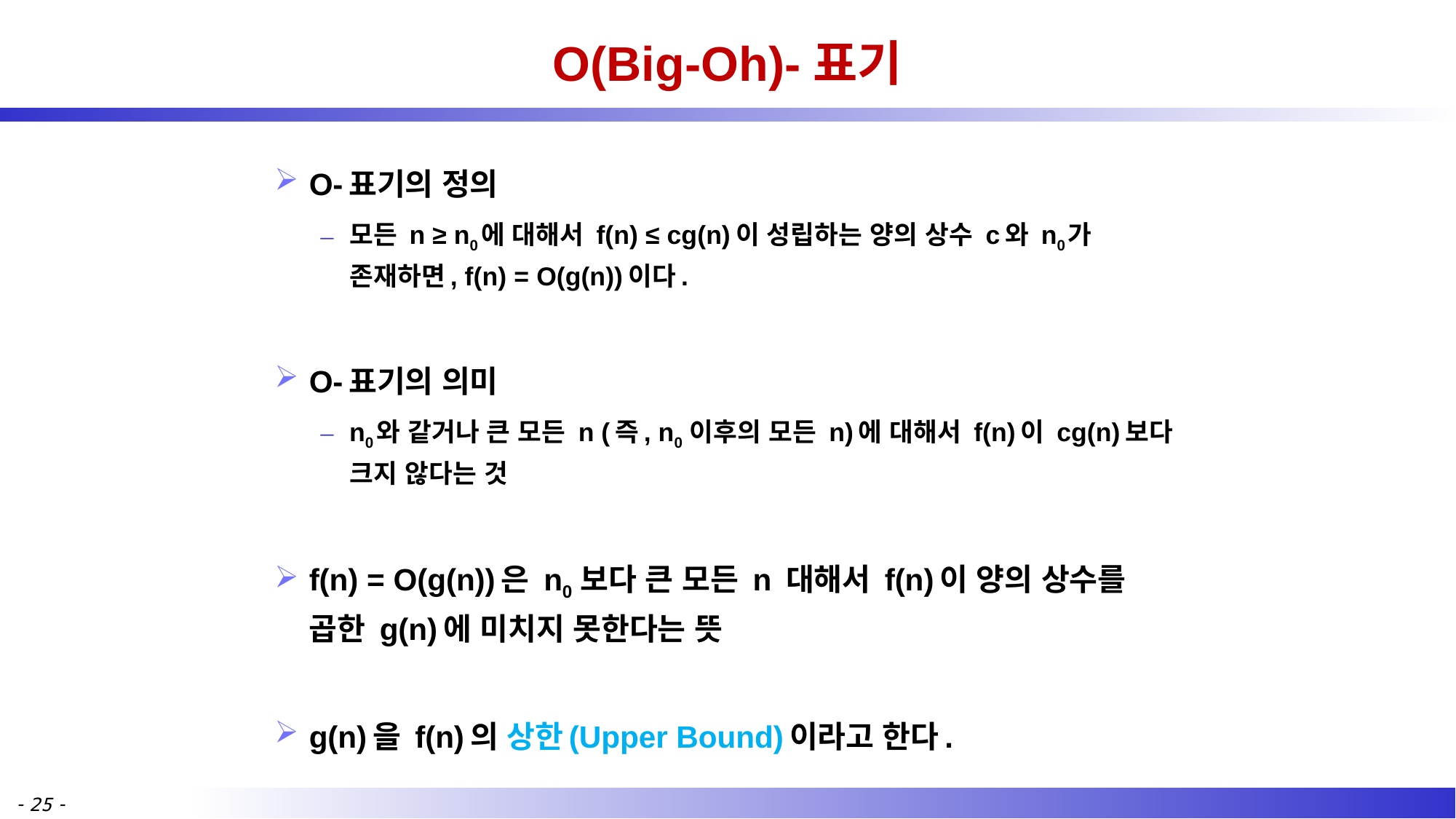

# O(Big-Oh)-표기
O-표기의 정의
모든 n ≥ n0에 대해서 f(n) ≤ cg(n)이 성립하는 양의 상수 c와 n0가 존재하면, f(n) = O(g(n))이다.

O-표기의 의미
n0와 같거나 큰 모든 n (즉, n0 이후의 모든 n)에 대해서 f(n)이 cg(n)보다 크지 않다는 것

f(n) = O(g(n))은 n0 보다 큰 모든 n 대해서 f(n)이 양의 상수를 곱한 g(n)에 미치지 못한다는 뜻

g(n)을 f(n)의 상한(Upper Bound)이라고 한다.
- 25 -